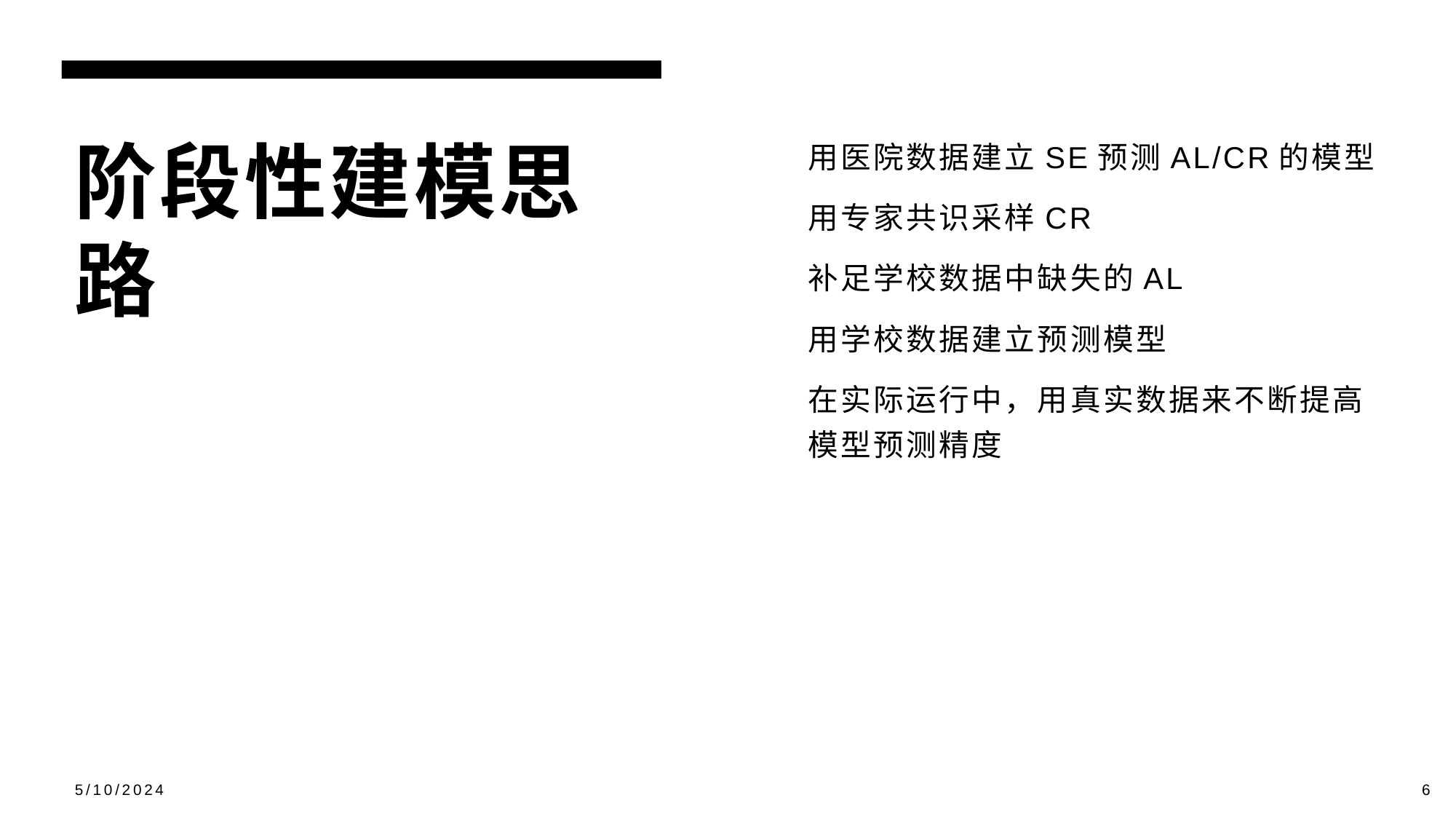

用医院数据建立SE预测AL/CR的模型
用专家共识采样CR
补足学校数据中缺失的AL
用学校数据建立预测模型
在实际运行中，用真实数据来不断提高模型预测精度
# 阶段性建模思路
5/10/2024
6